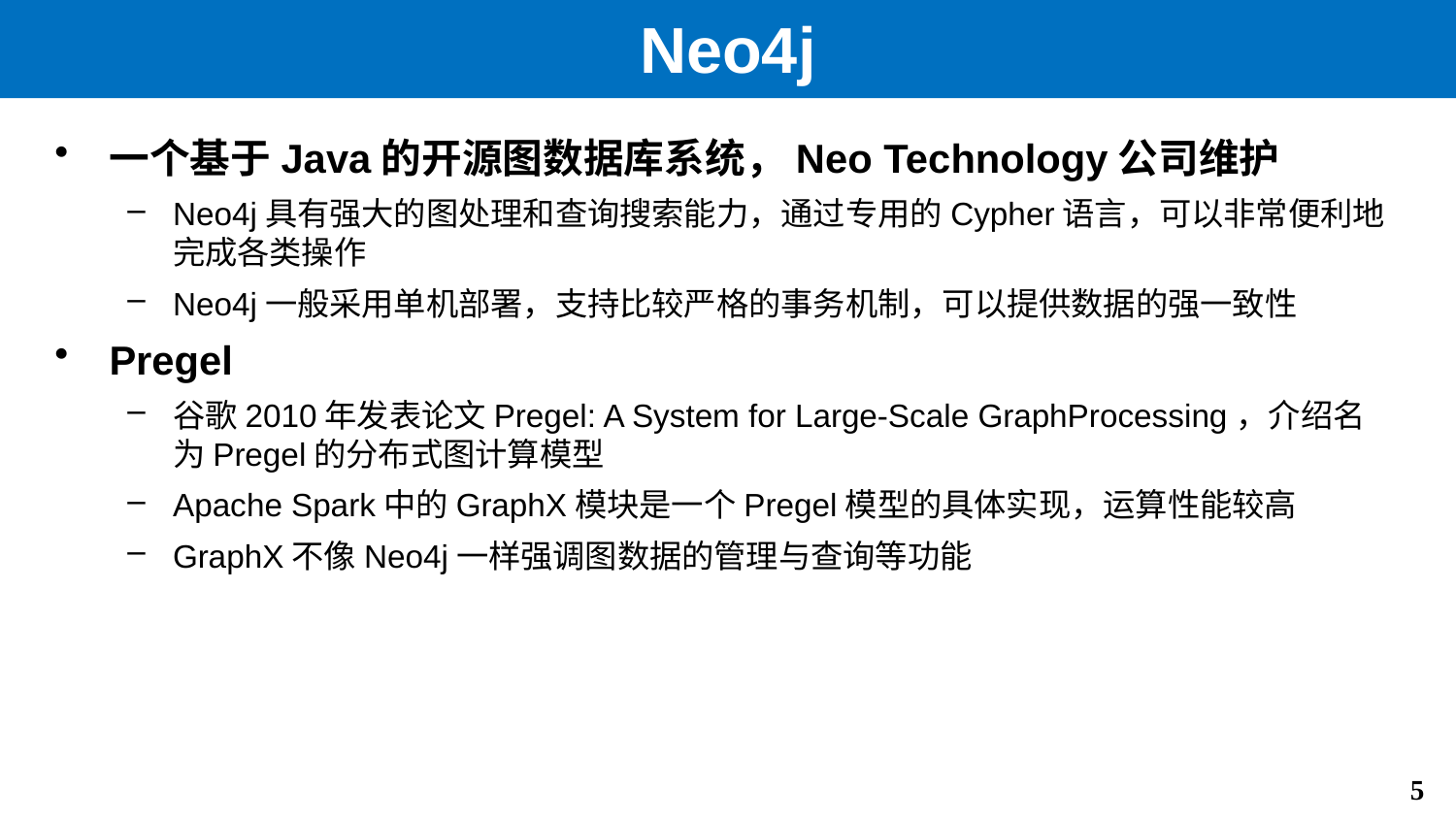

# Neo4j
一个基于Java的开源图数据库系统，Neo Technology公司维护
Neo4j具有强大的图处理和查询搜索能力，通过专用的Cypher语言，可以非常便利地完成各类操作
Neo4j一般采用单机部署，支持比较严格的事务机制，可以提供数据的强一致性
Pregel
谷歌2010年发表论文Pregel: A System for Large-Scale GraphProcessing，介绍名为Pregel的分布式图计算模型
Apache Spark中的GraphX模块是一个Pregel模型的具体实现，运算性能较高
GraphX不像Neo4j一样强调图数据的管理与查询等功能